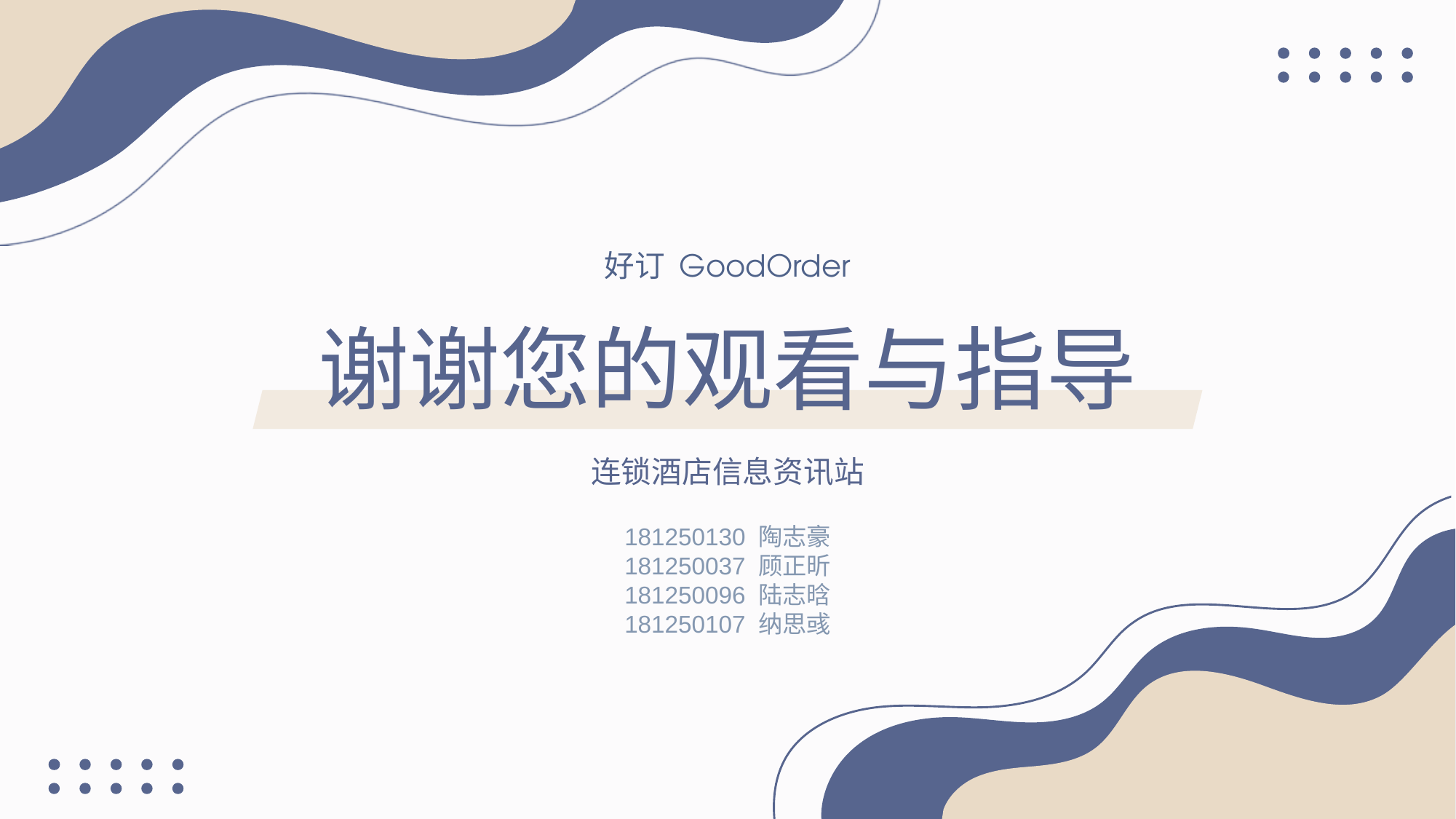

好订 GoodOrder
谢谢您的观看与指导

181250130 陶志豪
181250037 顾正昕
181250096 陆志晗
181250107 纳思彧
连锁酒店信息资讯站